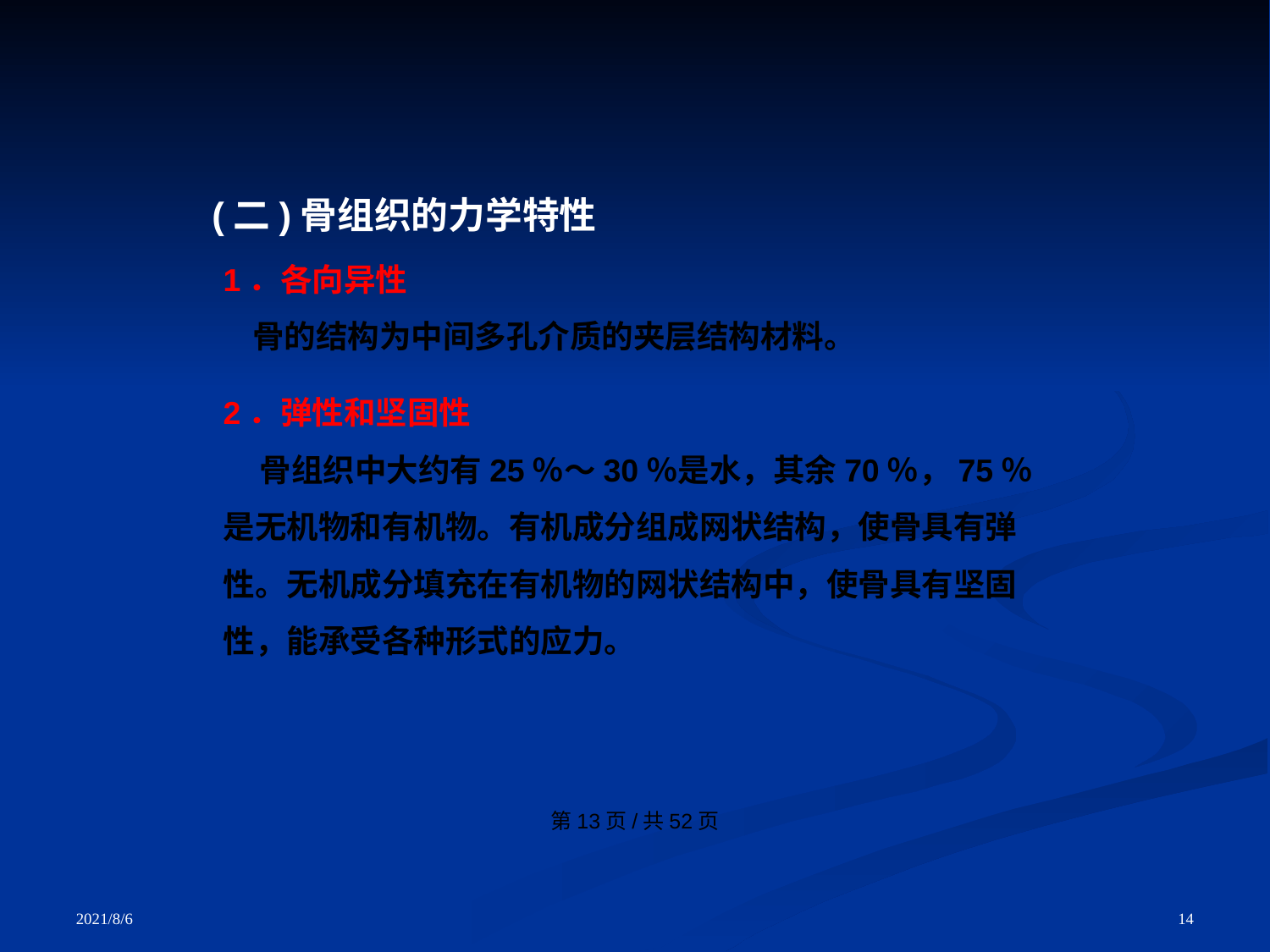

第13页/共52页
(二)骨组织的力学特性
1．各向异性
   骨的结构为中间多孔介质的夹层结构材料。

2．弹性和坚固性
    骨组织中大约有25％～30％是水，其余70％，75％是无机物和有机物。有机成分组成网状结构，使骨具有弹性。无机成分填充在有机物的网状结构中，使骨具有坚固性，能承受各种形式的应力。
14
2021/8/6